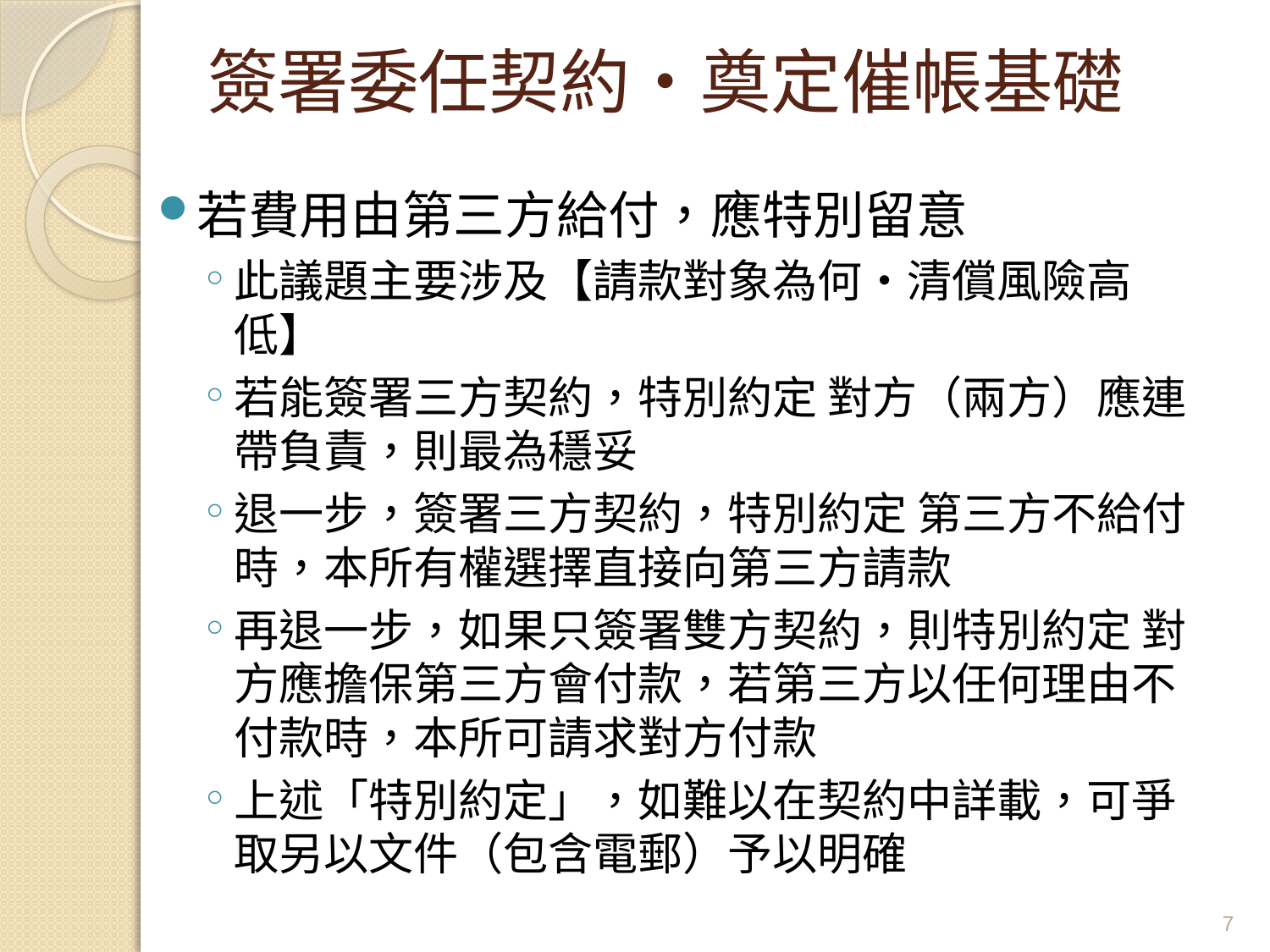

# 簽署委任契約‧奠定催帳基礎
若費用由第三方給付，應特別留意
此議題主要涉及【請款對象為何‧清償風險高低】
若能簽署三方契約，特別約定 對方（兩方）應連帶負責，則最為穩妥
退一步，簽署三方契約，特別約定 第三方不給付時，本所有權選擇直接向第三方請款
再退一步，如果只簽署雙方契約，則特別約定 對方應擔保第三方會付款，若第三方以任何理由不付款時，本所可請求對方付款
上述「特別約定」，如難以在契約中詳載，可爭取另以文件（包含電郵）予以明確

7